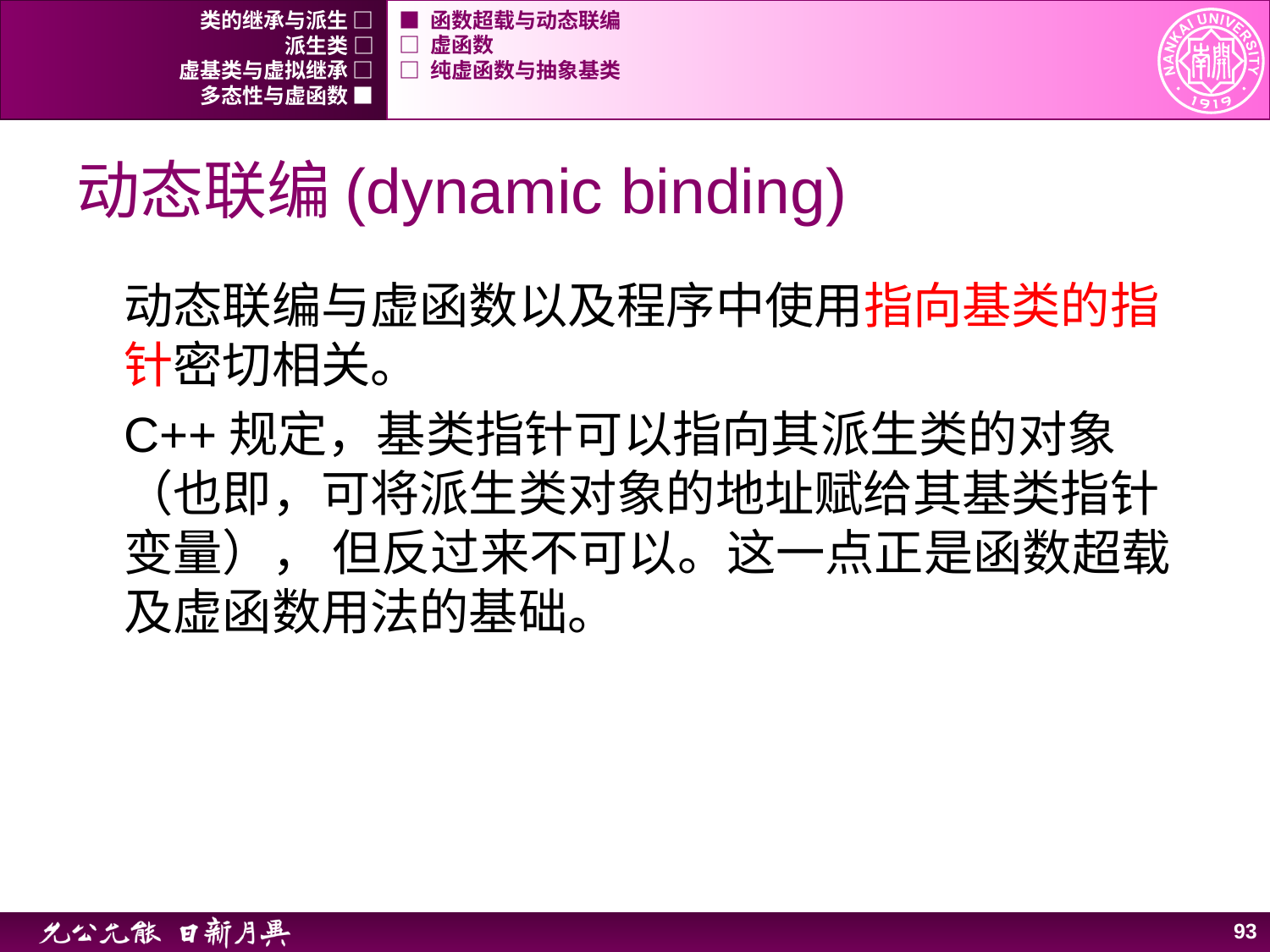

类的继承与派生 □
■ 函数超载与动态联编
派生类 □
□ 虚函数
虚基类与虚拟继承 □
□ 纯虚函数与抽象基类
多态性与虚函数 ■

# 动态联编(dynamic binding)
动态联编与虚函数以及程序中使用指向基类的指针密切相关。
C++规定，基类指针可以指向其派生类的对象（也即，可将派生类对象的地址赋给其基类指针变量）， 但反过来不可以。这一点正是函数超载及虚函数用法的基础。
93